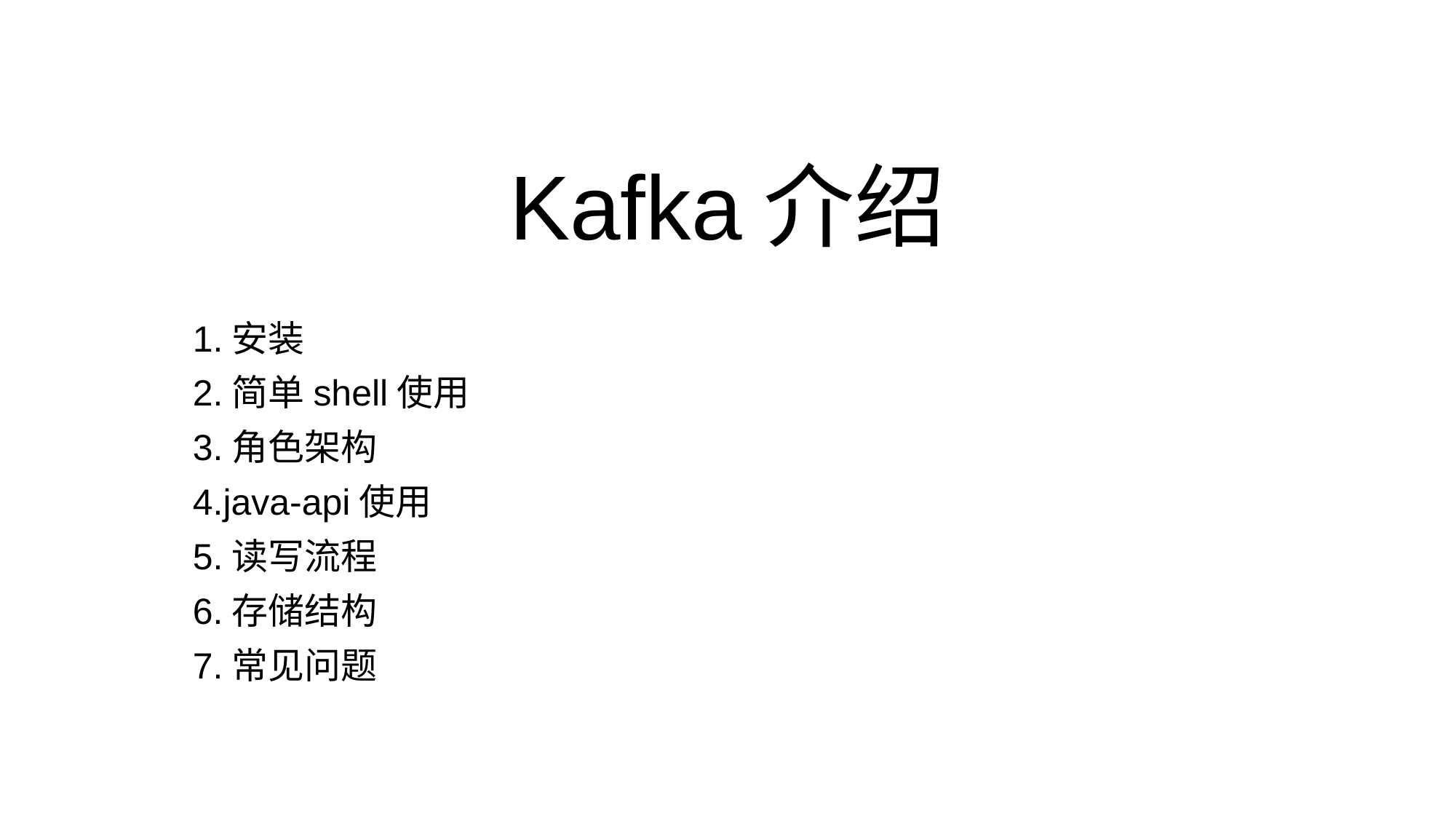

# Kafka介绍
1.安装
2.简单shell使用
3.角色架构
4.java-api使用
5.读写流程
6.存储结构
7.常见问题